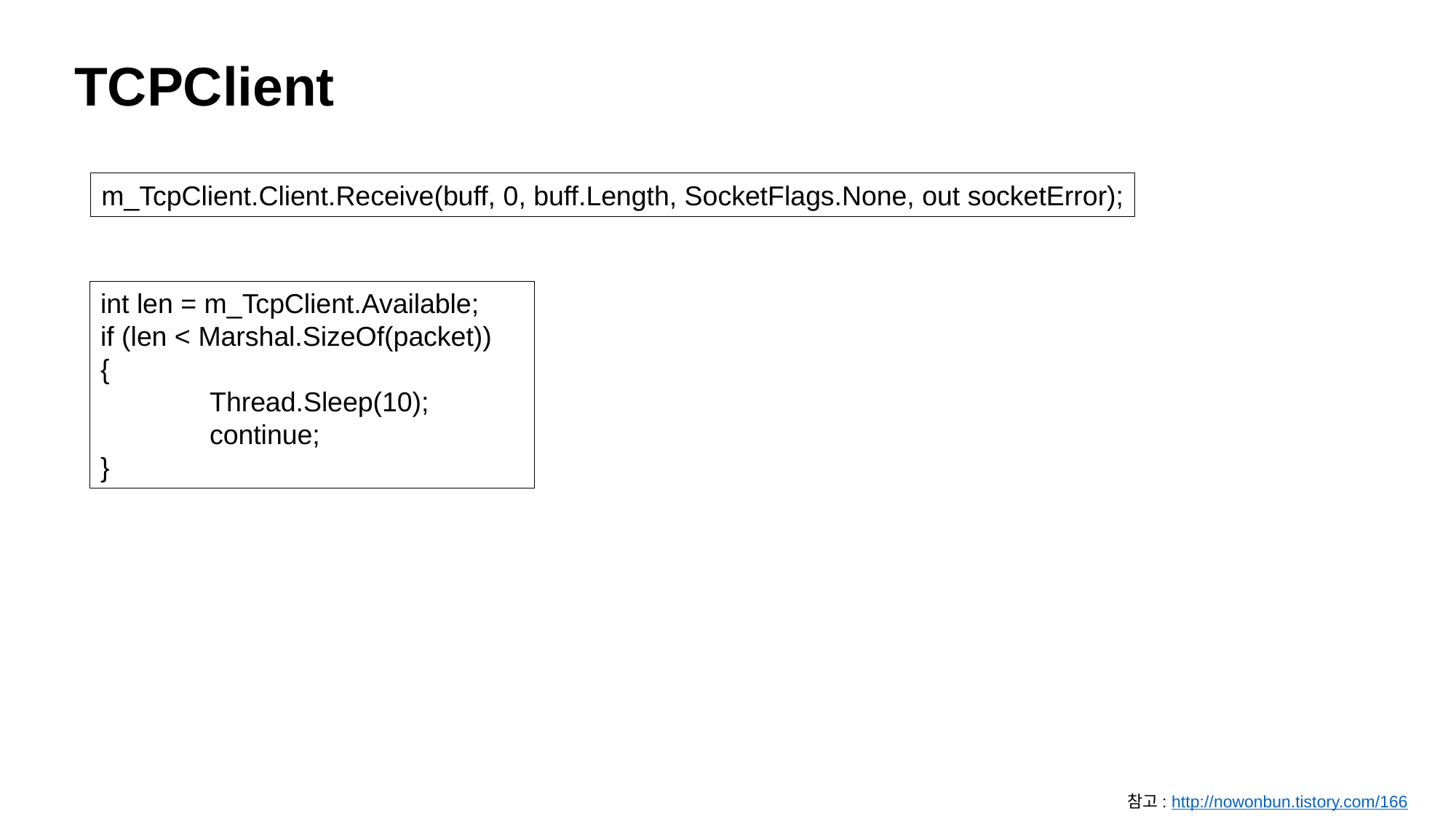

TCPClient
m_TcpClient.Client.Receive(buff, 0, buff.Length, SocketFlags.None, out socketError);
int len = m_TcpClient.Available;
if (len < Marshal.SizeOf(packet))
{
	Thread.Sleep(10);
	continue;
}
참고: http://nowonbun.tistory.com/166